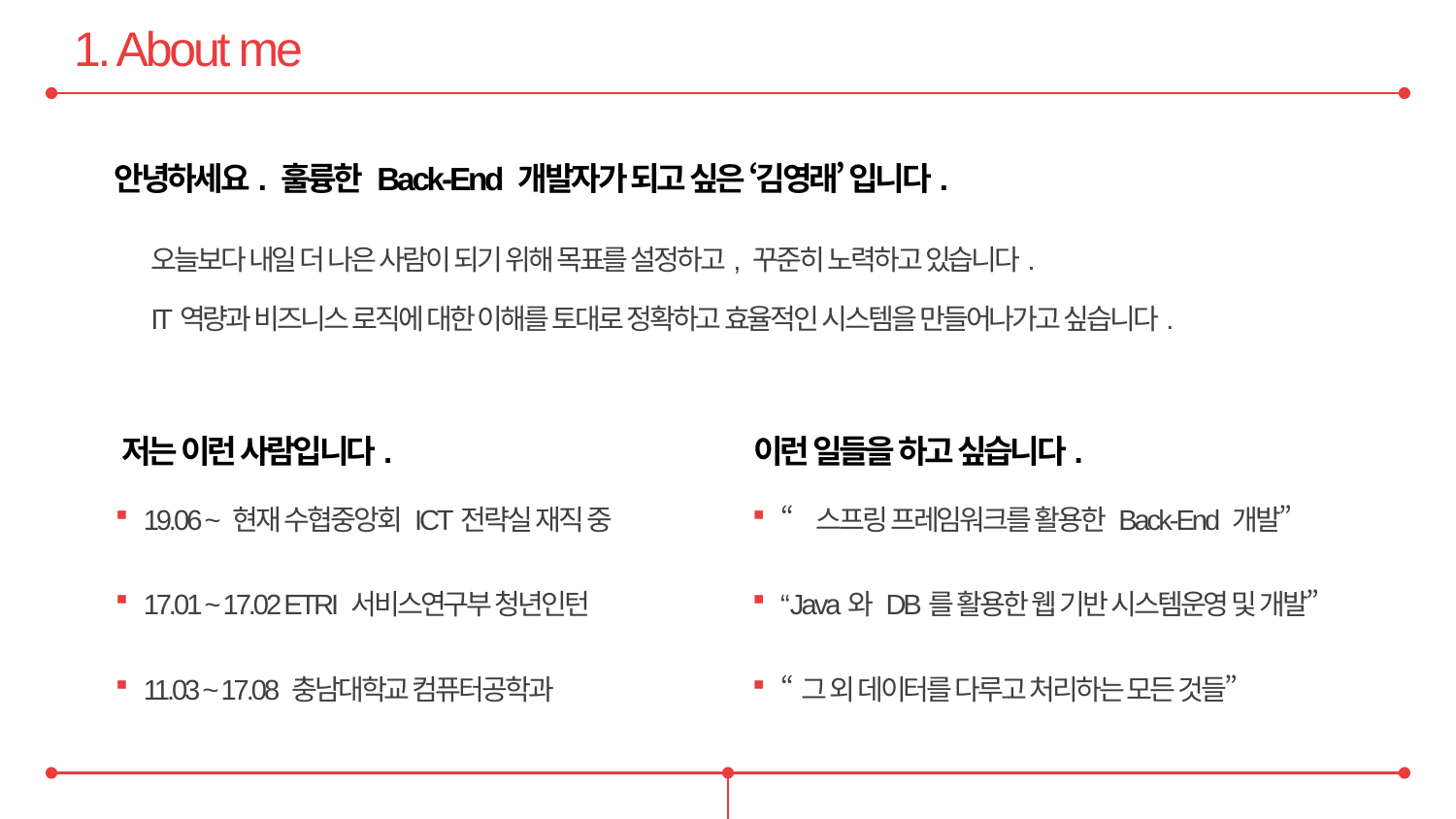

1. About me
안녕하세요. 훌륭한 Back-End 개발자가 되고 싶은 ‘김영래’ 입니다.
오늘보다 내일 더 나은 사람이 되기 위해 목표를 설정하고, 꾸준히 노력하고 있습니다.
IT역량과 비즈니스 로직에 대한 이해를 토대로 정확하고 효율적인 시스템을 만들어나가고 싶습니다.
저는 이런 사람입니다.
19.06 ~ 현재 수협중앙회 ICT전략실 재직 중
17.01 ~ 17.02 ETRI 서비스연구부 청년인턴
11.03 ~ 17.08 충남대학교 컴퓨터공학과
이런 일들을 하고 싶습니다.
“스프링 프레임워크를 활용한 Back-End 개발”
“Java와 DB를 활용한 웹 기반 시스템운영 및 개발”
“그 외 데이터를 다루고 처리하는 모든 것들”